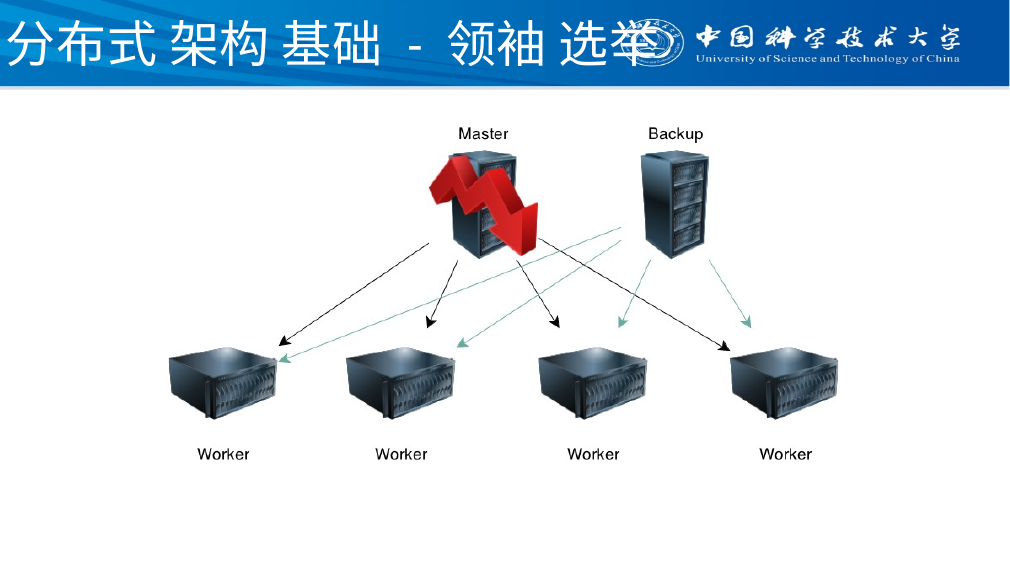

# 分布式 架构 基础 - 领袖 选举